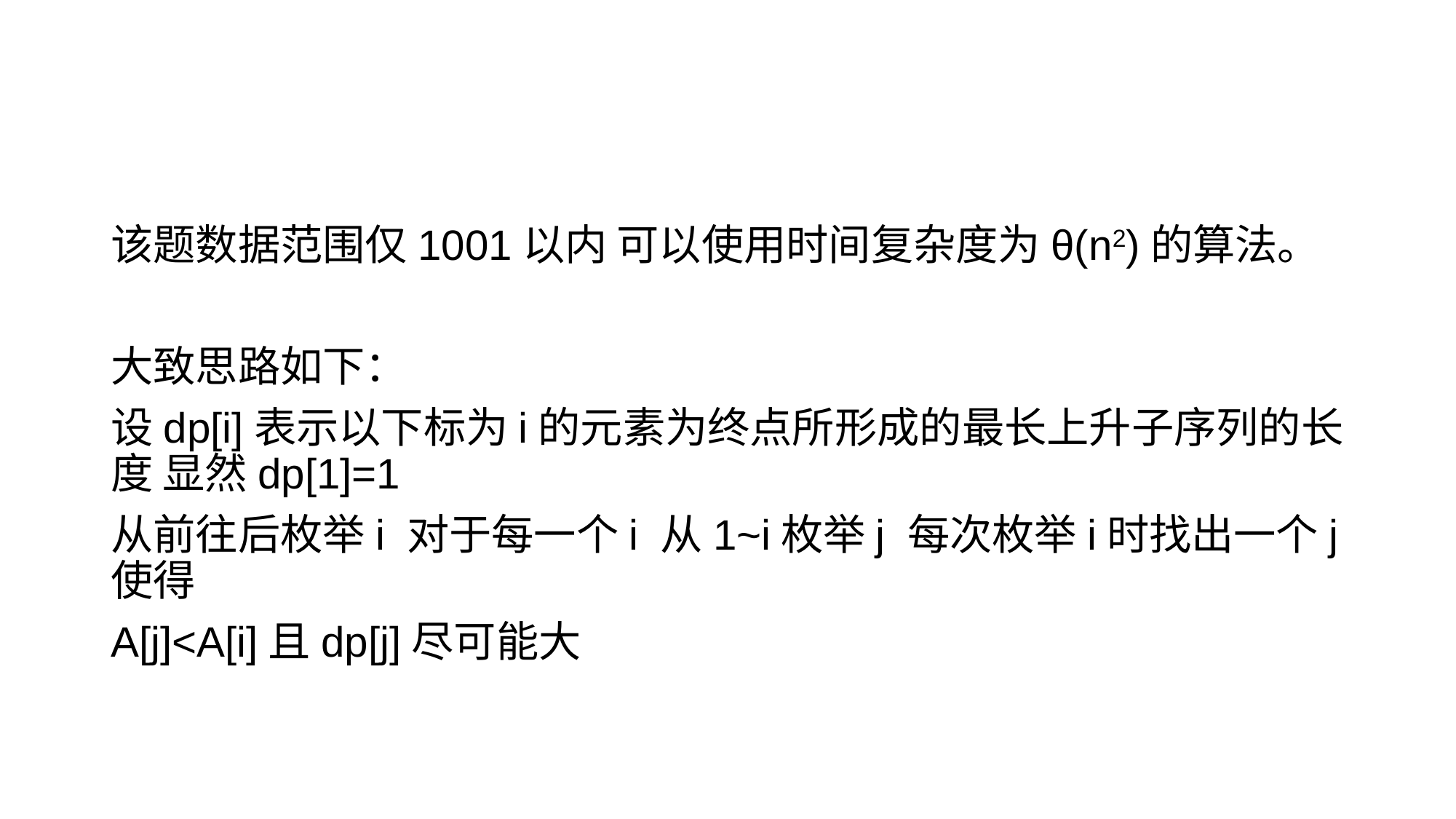

该题数据范围仅1001以内 可以使用时间复杂度为θ(n2)的算法。

大致思路如下：
设dp[i]表示以下标为i的元素为终点所形成的最长上升子序列的长度 显然dp[1]=1
从前往后枚举i 对于每一个i 从1~i枚举j 每次枚举i时找出一个j使得
A[j]<A[i]且dp[j]尽可能大